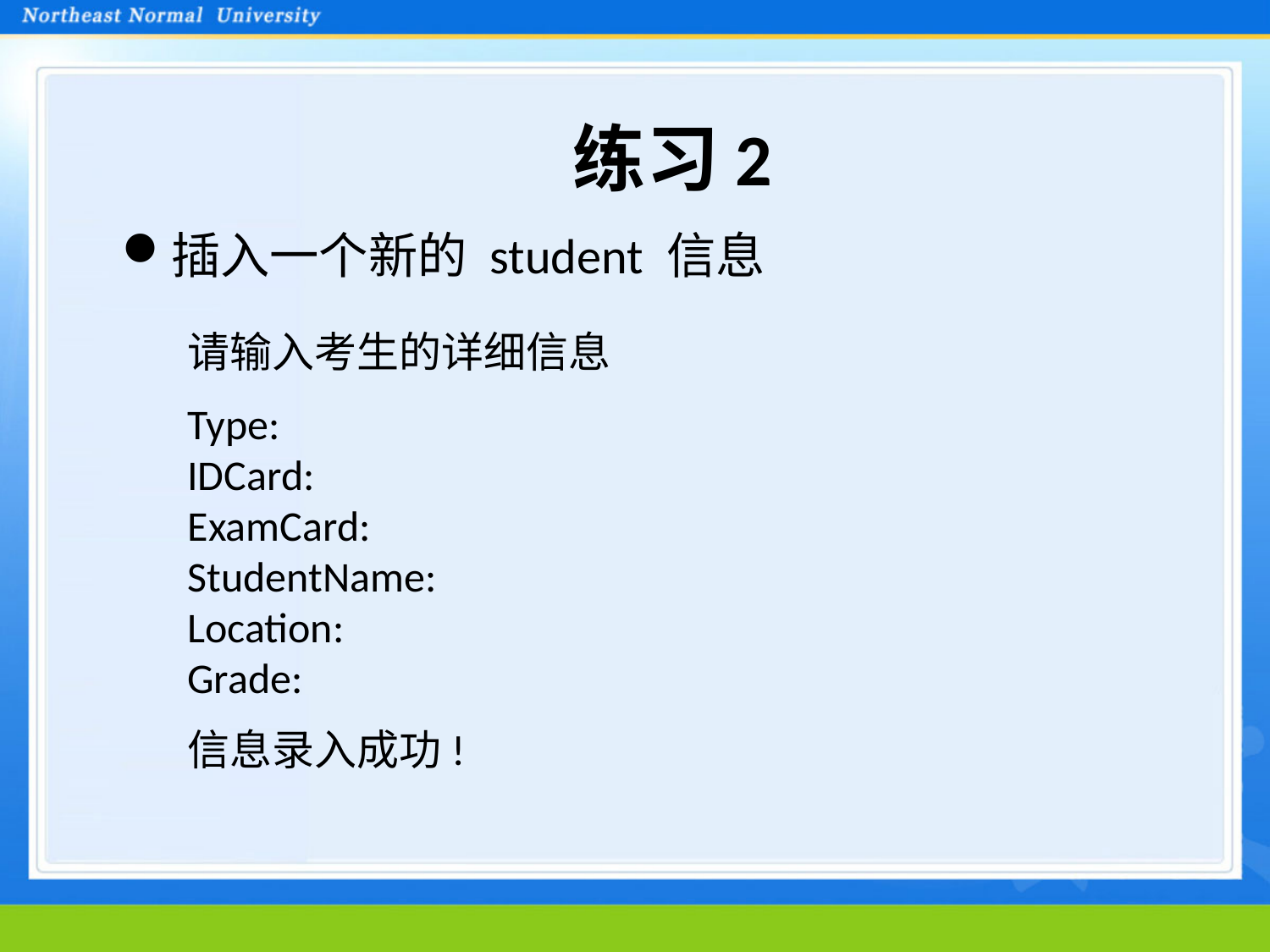

# 练习2
插入一个新的 student 信息
请输入考生的详细信息
Type:
IDCard:
ExamCard:
StudentName:
Location:
Grade:
信息录入成功!